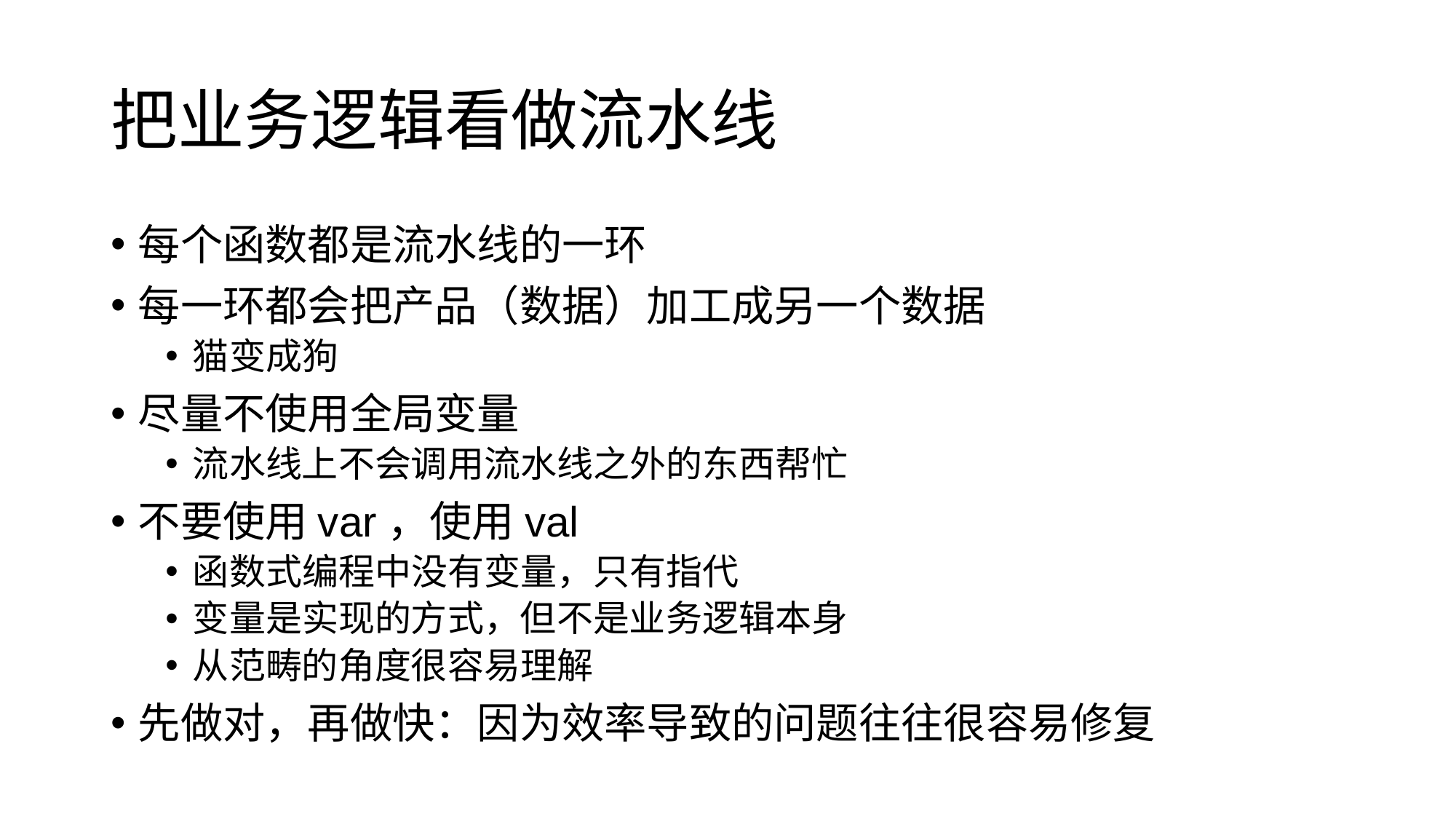

# 把业务逻辑看做流水线
每个函数都是流水线的一环
每一环都会把产品（数据）加工成另一个数据
猫变成狗
尽量不使用全局变量
流水线上不会调用流水线之外的东西帮忙
不要使用var，使用val
函数式编程中没有变量，只有指代
变量是实现的方式，但不是业务逻辑本身
从范畴的角度很容易理解
先做对，再做快：因为效率导致的问题往往很容易修复